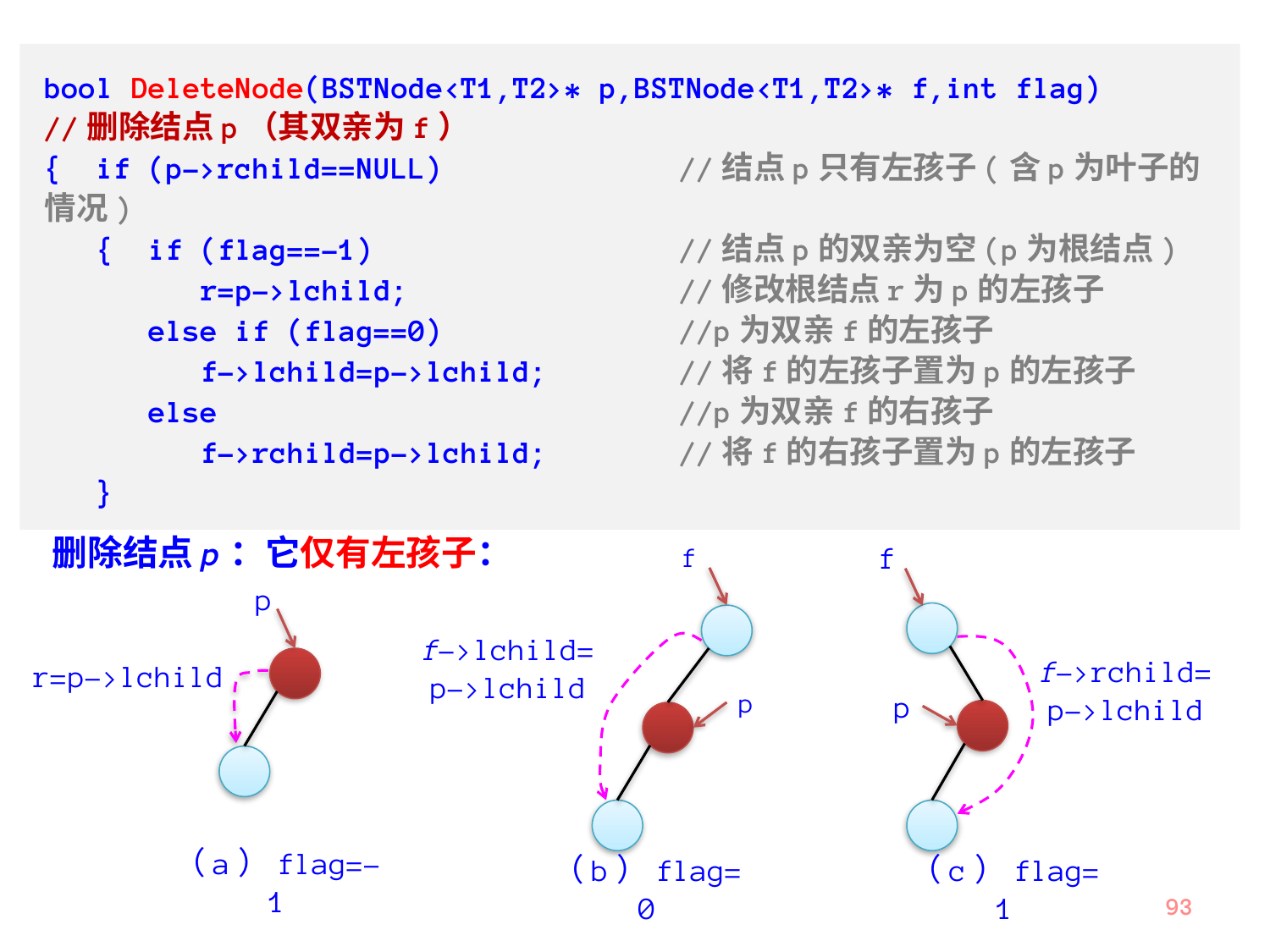

bool DeleteNode(BSTNode<T1,T2>* p,BSTNode<T1,T2>* f,int flag)
//删除结点p（其双亲为f）
{  if (p->rchild==NULL)		//结点p只有左孩子(含p为叶子的情况)
   {  if (flag==-1)			//结点p的双亲为空(p为根结点)
         r=p->lchild;			//修改根结点r为p的左孩子
      else if (flag==0)		//p为双亲f的左孩子
         f->lchild=p->lchild;		//将f的左孩子置为p的左孩子
      else				//p为双亲f的右孩子
         f->rchild=p->lchild;		//将f的右孩子置为p的左孩子
   }
删除结点p：它仅有左孩子：
f
f

p

f->lchild=
p->lchild

f->rchild=
p->lchild
r=p->lchild

p
p

（a）flag=-1
（b）flag=0
（c）flag=1
93